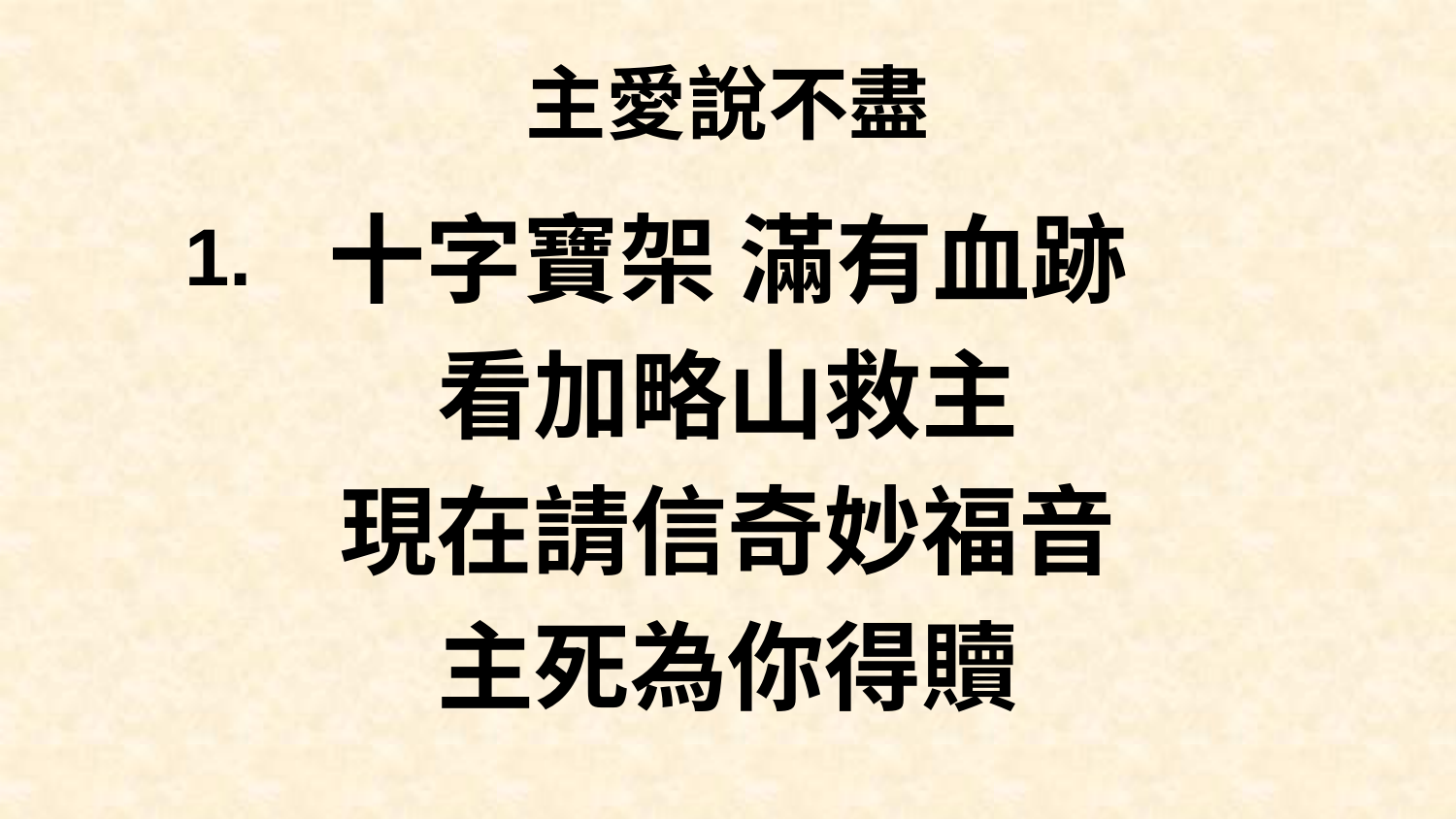

# 主愛說不盡
十字寶架 滿有血跡
看加略山救主
現在請信奇妙福音
主死為你得贖
1.